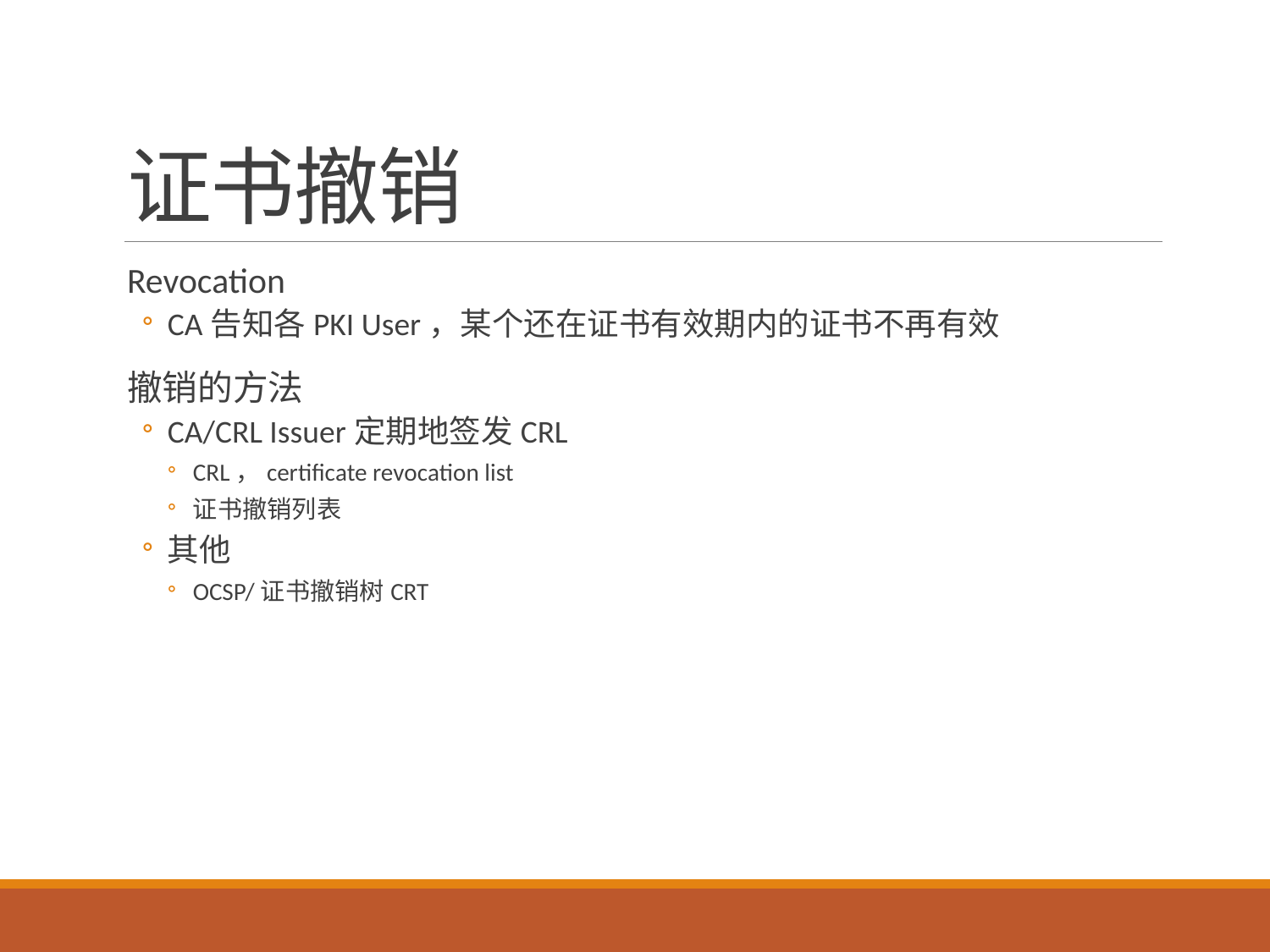

# 证书撤销
Revocation
CA告知各PKI User，某个还在证书有效期内的证书不再有效
撤销的方法
CA/CRL Issuer定期地签发CRL
CRL，certificate revocation list
证书撤销列表
其他
OCSP/证书撤销树CRT
6